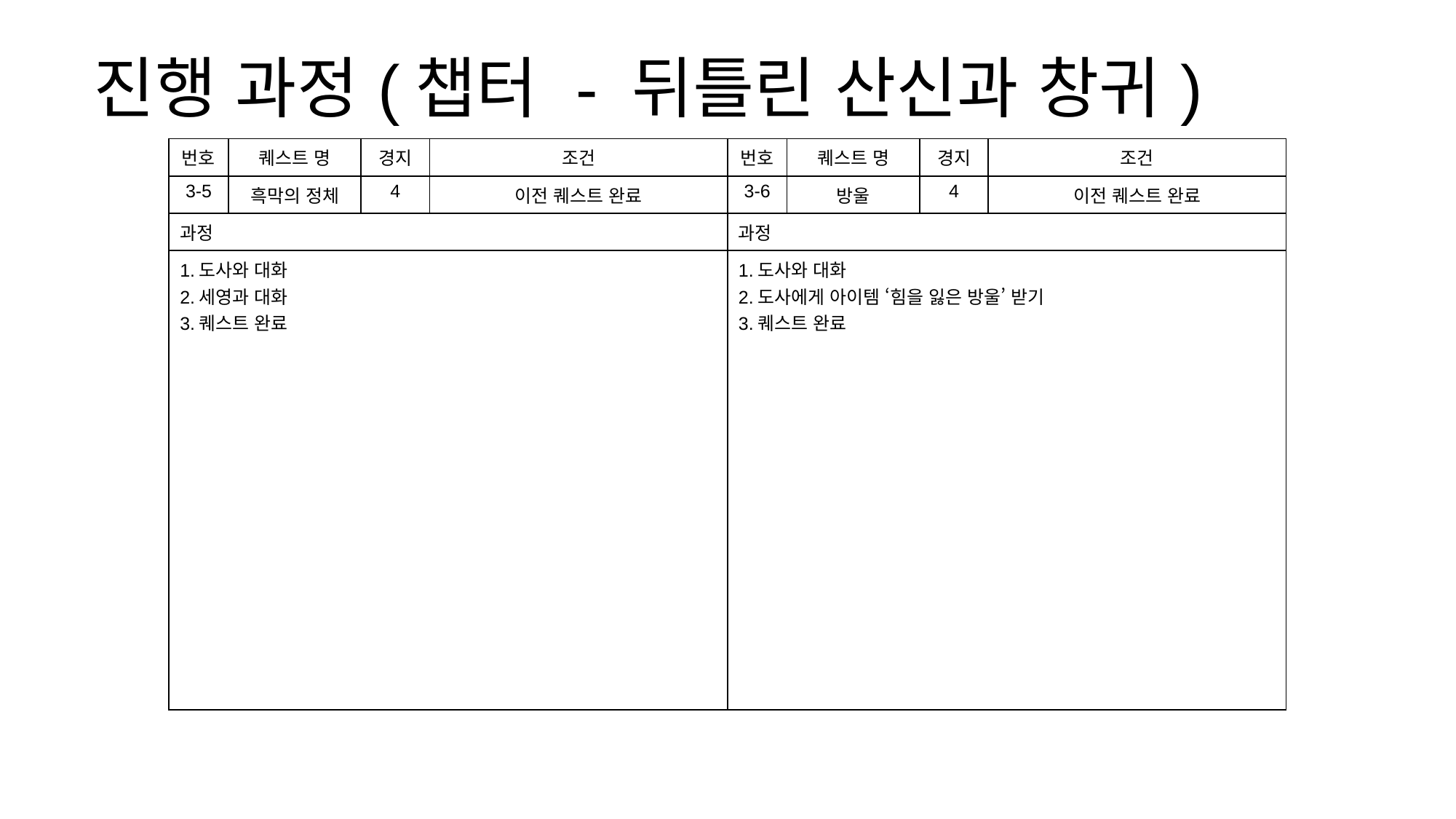

진행 과정(챕터 - 뒤틀린 산신과 창귀)
| 번호 | 퀘스트 명 | 경지 | 조건 |
| --- | --- | --- | --- |
| 3-5 | 흑막의 정체 | 4 | 이전 퀘스트 완료 |
| 과정 |  |  |  |
| 1.도사와 대화 2.세영과 대화 3.퀘스트 완료 |  |  |  |
| 번호 | 퀘스트 명 | 경지 | 조건 |
| --- | --- | --- | --- |
| 3-6 | 방울 | 4 | 이전 퀘스트 완료 |
| 과정 |  |  |  |
| 1.도사와 대화 2.도사에게 아이템 ‘힘을 잃은 방울’ 받기 3.퀘스트 완료 |  |  |  |